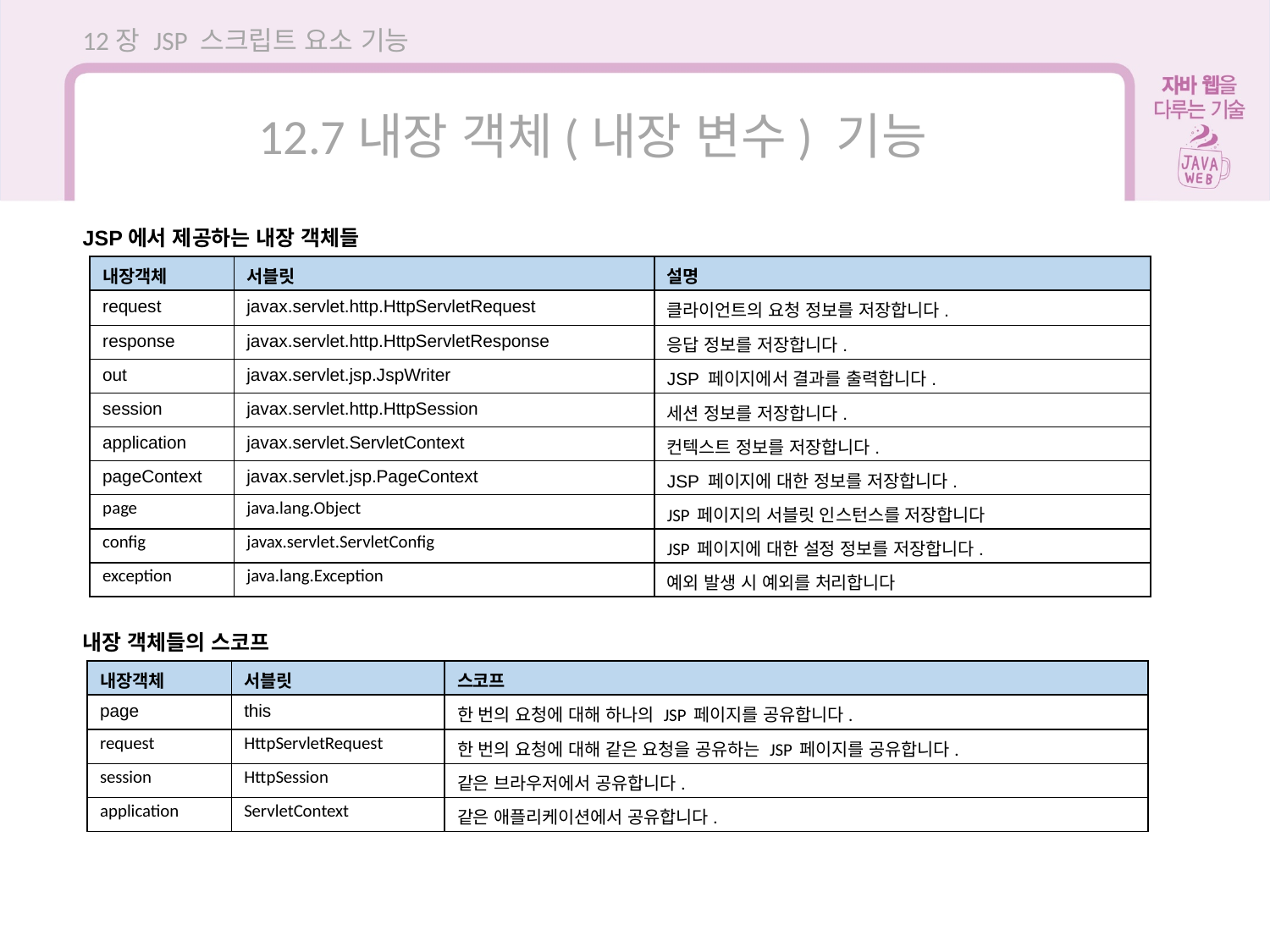

12장 JSP 스크립트 요소 기능
12.7내장 객체(내장 변수) 기능
JSP에서 제공하는 내장 객체들
| 내장객체 | 서블릿 | 설명 |
| --- | --- | --- |
| request | javax.servlet.http.HttpServletRequest | 클라이언트의 요청 정보를 저장합니다. |
| response | javax.servlet.http.HttpServletResponse | 응답 정보를 저장합니다. |
| out | javax.servlet.jsp.JspWriter | JSP 페이지에서 결과를 출력합니다. |
| session | javax.servlet.http.HttpSession | 세션 정보를 저장합니다. |
| application | javax.servlet.ServletContext | 컨텍스트 정보를 저장합니다. |
| pageContext | javax.servlet.jsp.PageContext | JSP 페이지에 대한 정보를 저장합니다. |
| page | java.lang.Object | JSP 페이지의 서블릿 인스턴스를 저장합니다 |
| config | javax.servlet.ServletConfig | JSP 페이지에 대한 설정 정보를 저장합니다. |
| exception | java.lang.Exception | 예외 발생 시 예외를 처리합니다 |
내장 객체들의 스코프
| 내장객체 | 서블릿 | 스코프 |
| --- | --- | --- |
| page | this | 한 번의 요청에 대해 하나의 JSP 페이지를 공유합니다. |
| request | HttpServletRequest | 한 번의 요청에 대해 같은 요청을 공유하는 JSP 페이지를 공유합니다. |
| session | HttpSession | 같은 브라우저에서 공유합니다. |
| application | ServletContext | 같은 애플리케이션에서 공유합니다. |